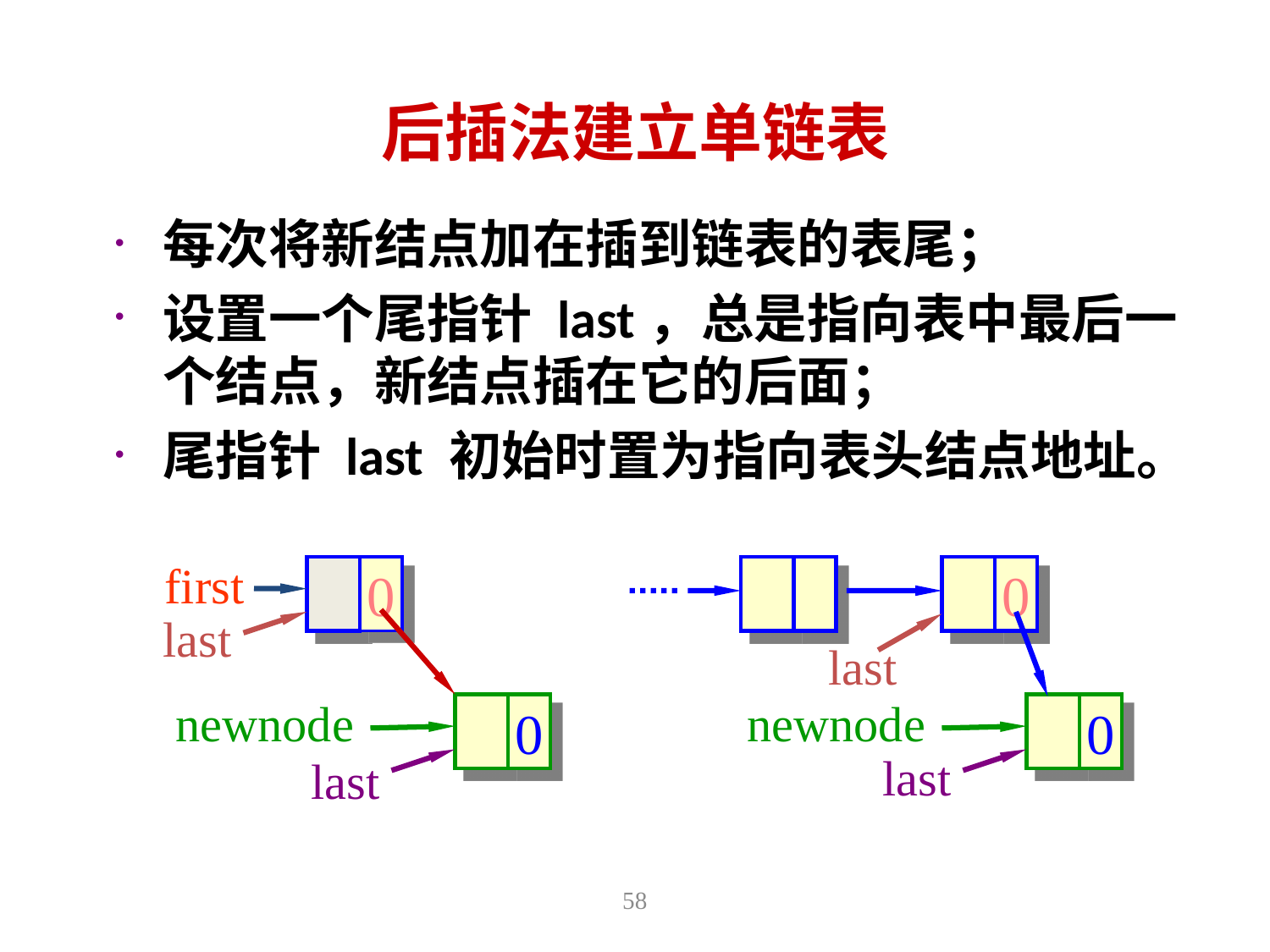

# 后插法建立单链表
每次将新结点加在插到链表的表尾；
设置一个尾指针 last，总是指向表中最后一个结点，新结点插在它的后面；
尾指针 last 初始时置为指向表头结点地址。
first

0

0

last

last
newnode
newnode

0

0

last
last

58